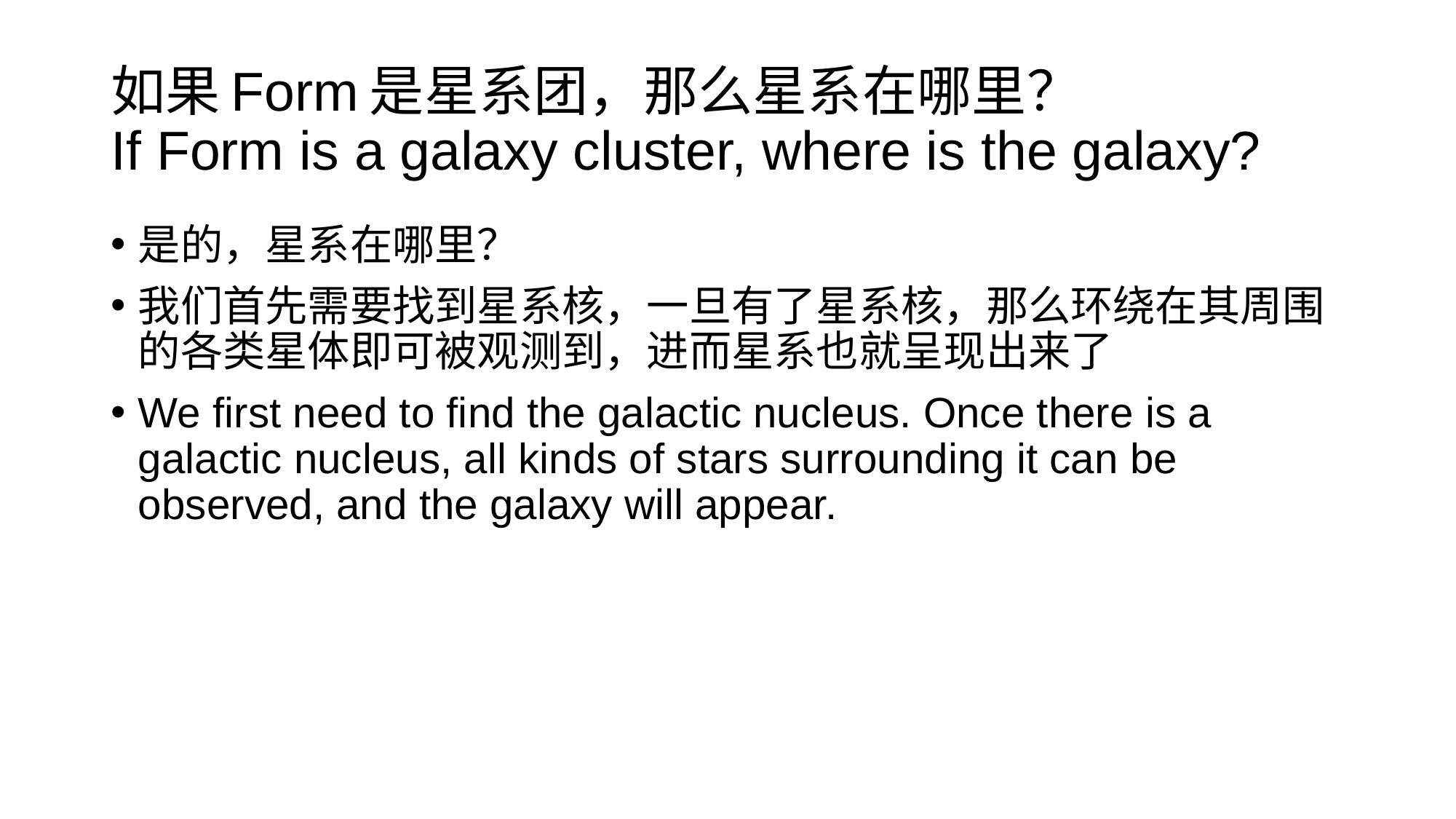

# 如果Form是星系团，那么星系在哪里？ If Form is a galaxy cluster, where is the galaxy?
是的，星系在哪里？
我们首先需要找到星系核，一旦有了星系核，那么环绕在其周围的各类星体即可被观测到，进而星系也就呈现出来了
We first need to find the galactic nucleus. Once there is a galactic nucleus, all kinds of stars surrounding it can be observed, and the galaxy will appear.